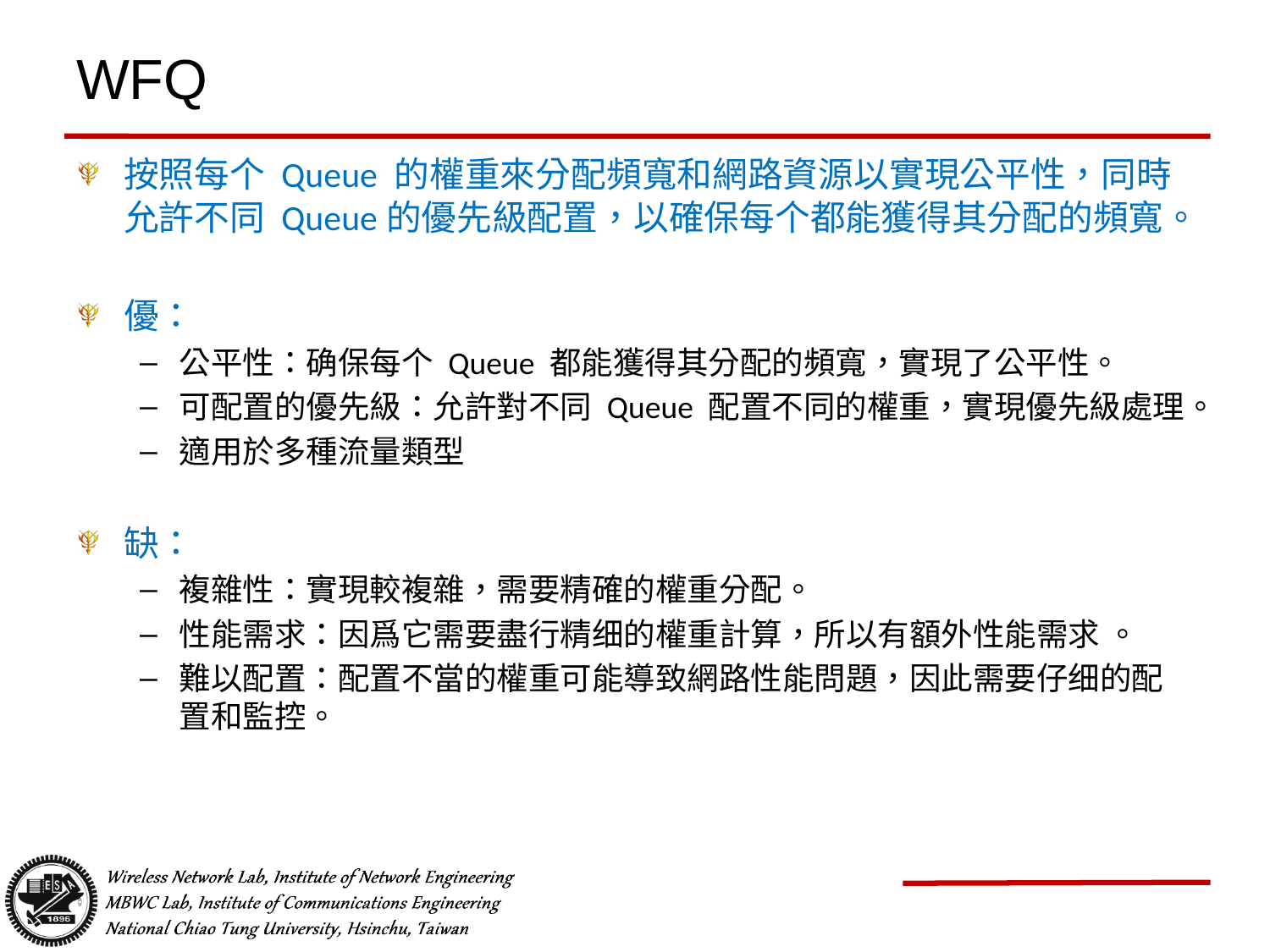

# WFQ
按照每个 Queue 的權重來分配頻寬和網路資源以實現公平性，同時允許不同 Queue的優先級配置，以確保每个都能獲得其分配的頻寬。

優：
公平性：确保每个 Queue 都能獲得其分配的頻寬，實現了公平性。
可配置的優先級：允許對不同 Queue 配置不同的權重，實現優先級處理。
適用於多種流量類型

缺：
複雜性：實現較複雜，需要精確的權重分配。
性能需求：因爲它需要盡行精细的權重計算，所以有額外性能需求 。
難以配置：配置不當的權重可能導致網路性能問題，因此需要仔细的配置和監控。